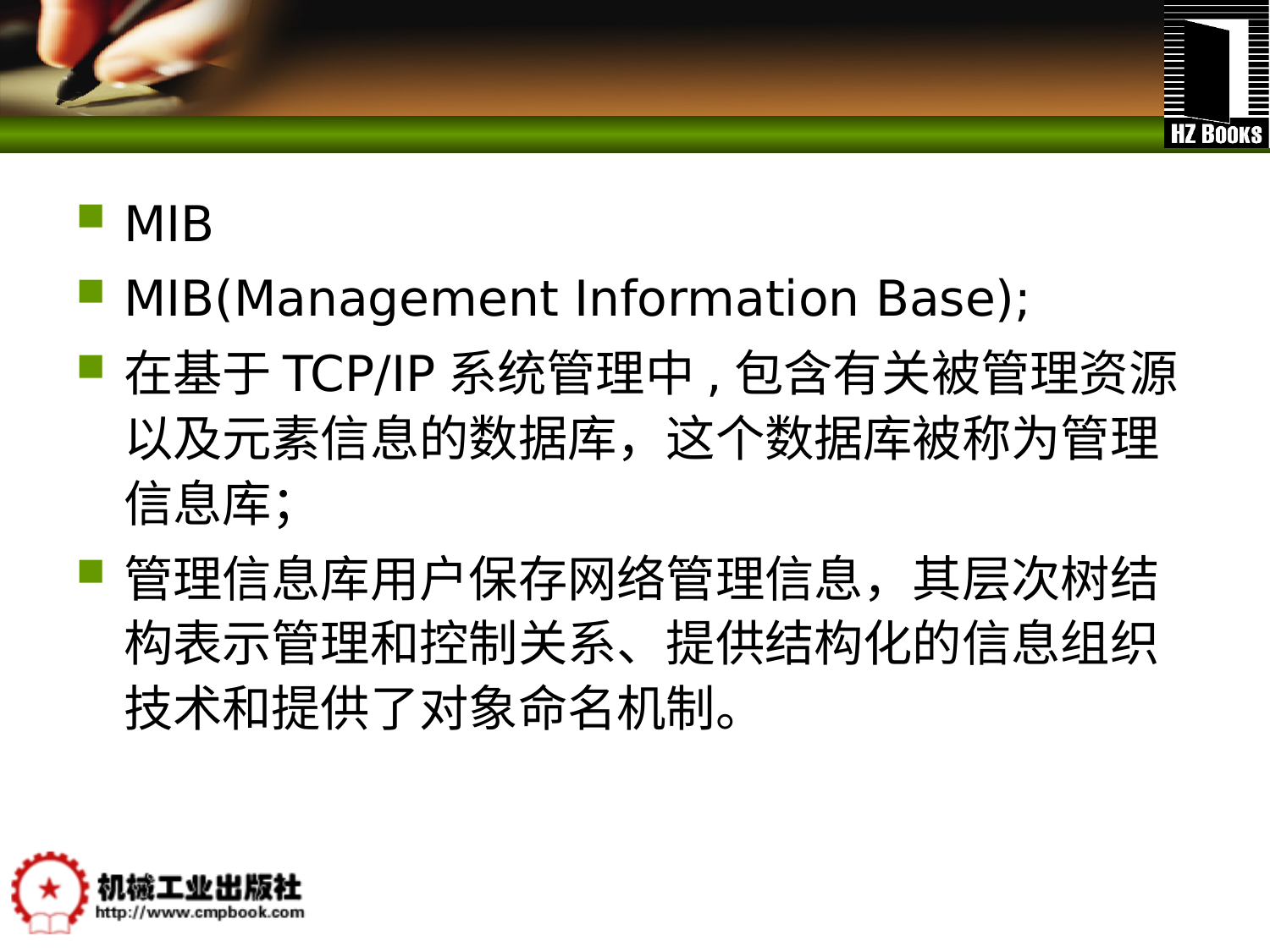

#
MIB
MIB(Management Information Base);
在基于TCP/IP系统管理中,包含有关被管理资源以及元素信息的数据库，这个数据库被称为管理信息库；
管理信息库用户保存网络管理信息，其层次树结构表示管理和控制关系、提供结构化的信息组织技术和提供了对象命名机制。